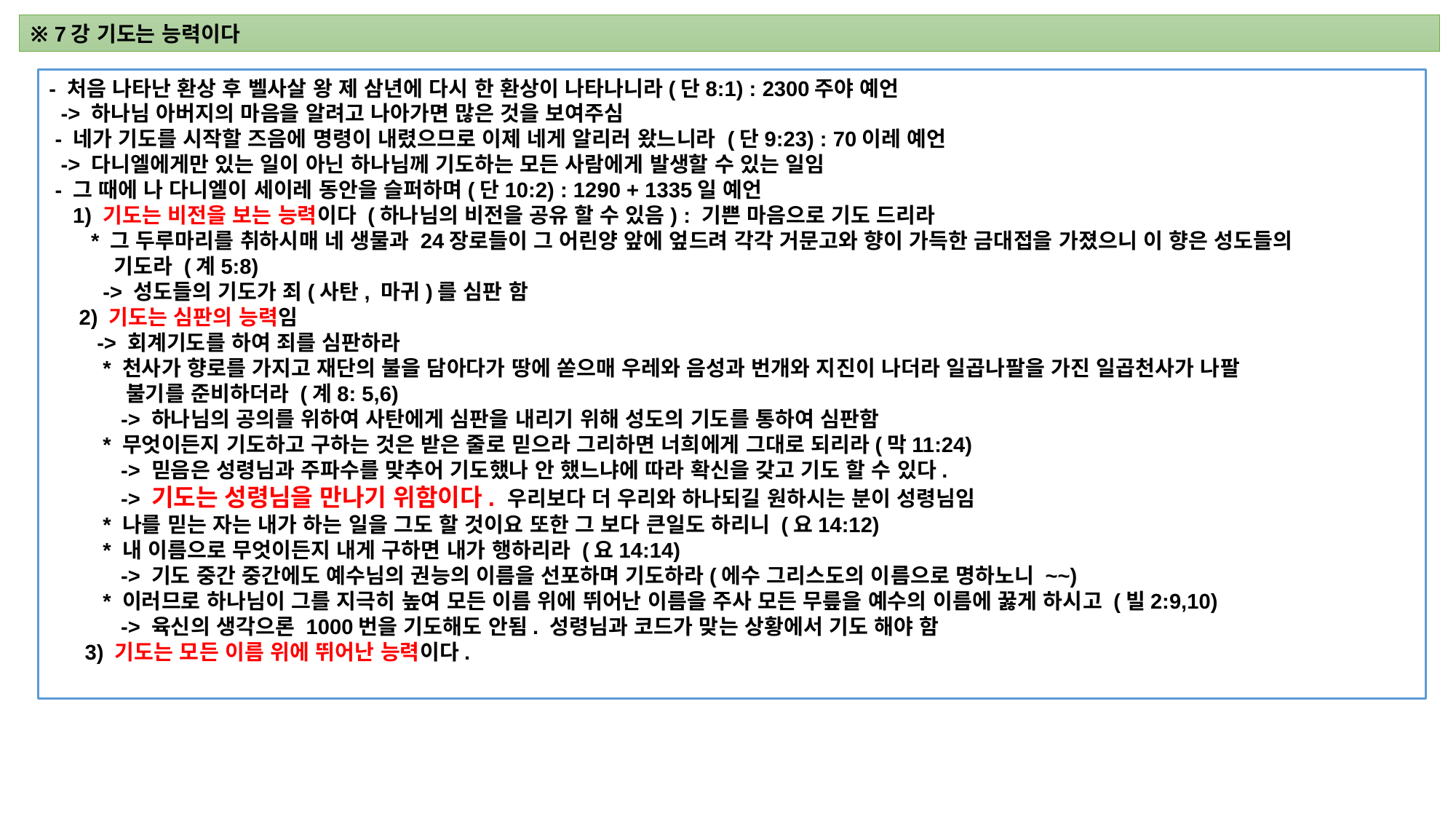

※ 7강 기도는 능력이다
- 처음 나타난 환상 후 벨사살 왕 제 삼년에 다시 한 환상이 나타나니라(단8:1) : 2300주야 예언
  -> 하나님 아버지의 마음을 알려고 나아가면 많은 것을 보여주심
 - 네가 기도를 시작할 즈음에 명령이 내렸으므로 이제 네게 알리러 왔느니라 (단9:23) : 70이레 예언
  -> 다니엘에게만 있는 일이 아닌 하나님께 기도하는 모든 사람에게 발생할 수 있는 일임
 - 그 때에 나 다니엘이 세이레 동안을 슬퍼하며(단10:2) : 1290 + 1335일 예언
    1) 기도는 비전을 보는 능력이다 (하나님의 비전을 공유 할 수 있음) : 기쁜 마음으로 기도 드리라
       * 그 두루마리를 취하시매 네 생물과 24장로들이 그 어린양 앞에 엎드려 각각 거문고와 향이 가득한 금대접을 가졌으니 이 향은 성도들의
          기도라 (계5:8)
         -> 성도들의 기도가 죄(사탄, 마귀)를 심판 함
     2) 기도는 심판의 능력임
        -> 회계기도를 하여 죄를 심판하라
         * 천사가 향로를 가지고 재단의 불을 담아다가 땅에 쏟으매 우레와 음성과 번개와 지진이 나더라 일곱나팔을 가진 일곱천사가 나팔
            불기를 준비하더라 (계8: 5,6)
            -> 하나님의 공의를 위하여 사탄에게 심판을 내리기 위해 성도의 기도를 통하여 심판함
         * 무엇이든지 기도하고 구하는 것은 받은 줄로 믿으라 그리하면 너희에게 그대로 되리라(막11:24)
            -> 믿음은 성령님과 주파수를 맞추어 기도했나 안 했느냐에 따라 확신을 갖고 기도 할 수 있다.
            -> 기도는 성령님을 만나기 위함이다. 우리보다 더 우리와 하나되길 원하시는 분이 성령님임
         * 나를 믿는 자는 내가 하는 일을 그도 할 것이요 또한 그 보다 큰일도 하리니 (요14:12)
         * 내 이름으로 무엇이든지 내게 구하면 내가 행하리라 (요14:14)
            -> 기도 중간 중간에도 예수님의 권능의 이름을 선포하며 기도하라(에수 그리스도의 이름으로 명하노니 ~~)
         * 이러므로 하나님이 그를 지극히 높여 모든 이름 위에 뛰어난 이름을 주사 모든 무릎을 예수의 이름에 꿇게 하시고 (빌2:9,10)
            -> 육신의 생각으론 1000번을 기도해도 안됨. 성령님과 코드가 맞는 상황에서 기도 해야 함
      3) 기도는 모든 이름 위에 뛰어난 능력이다.